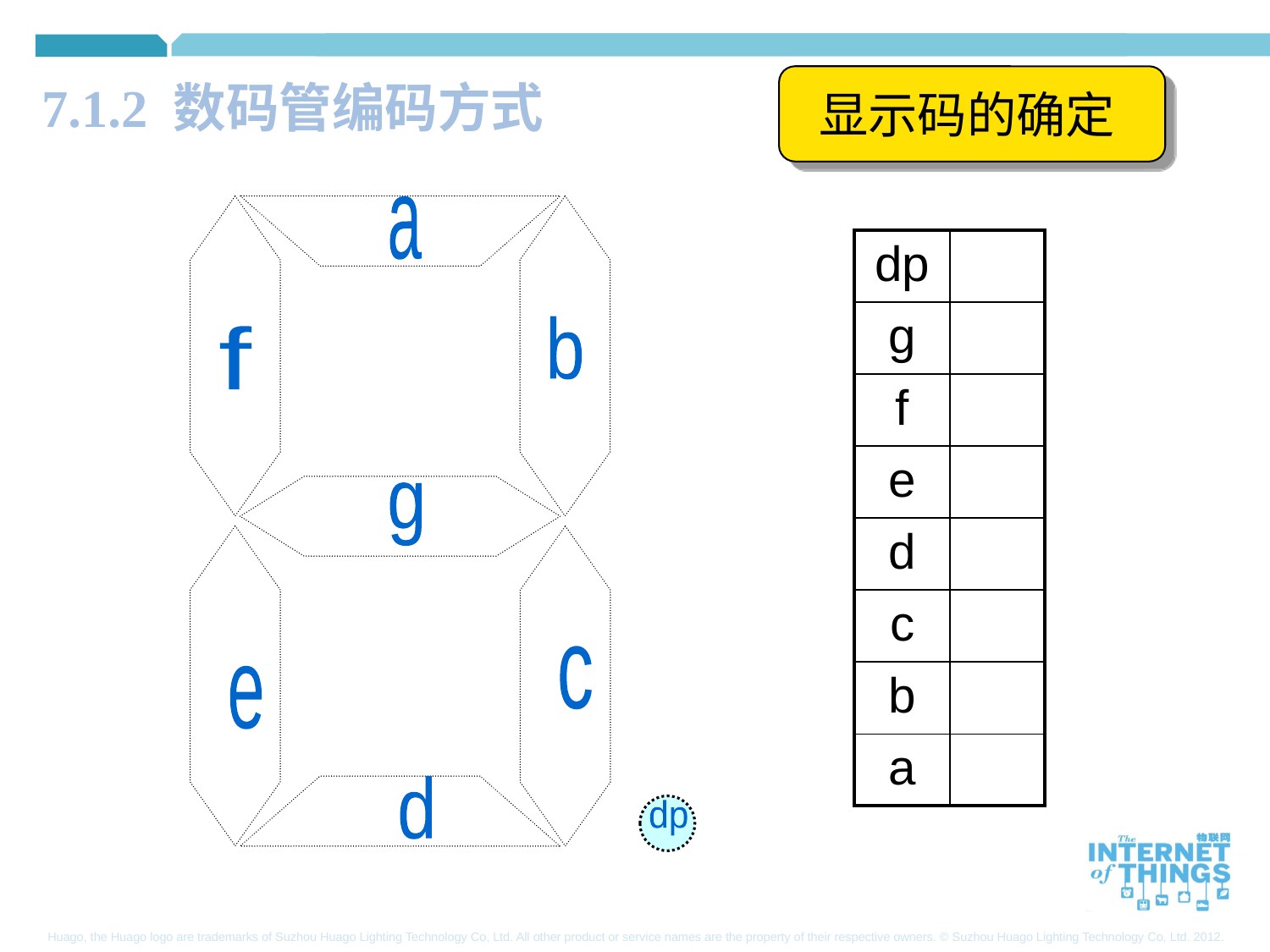

显示码的确定
7.1.2 数码管编码方式

a
| dp |  |
| --- | --- |
| g |  |
| f |  |
| e |  |
| d |  |
| c |  |
| b |  |
| a |  |
b
f
g
c
e
d

dp